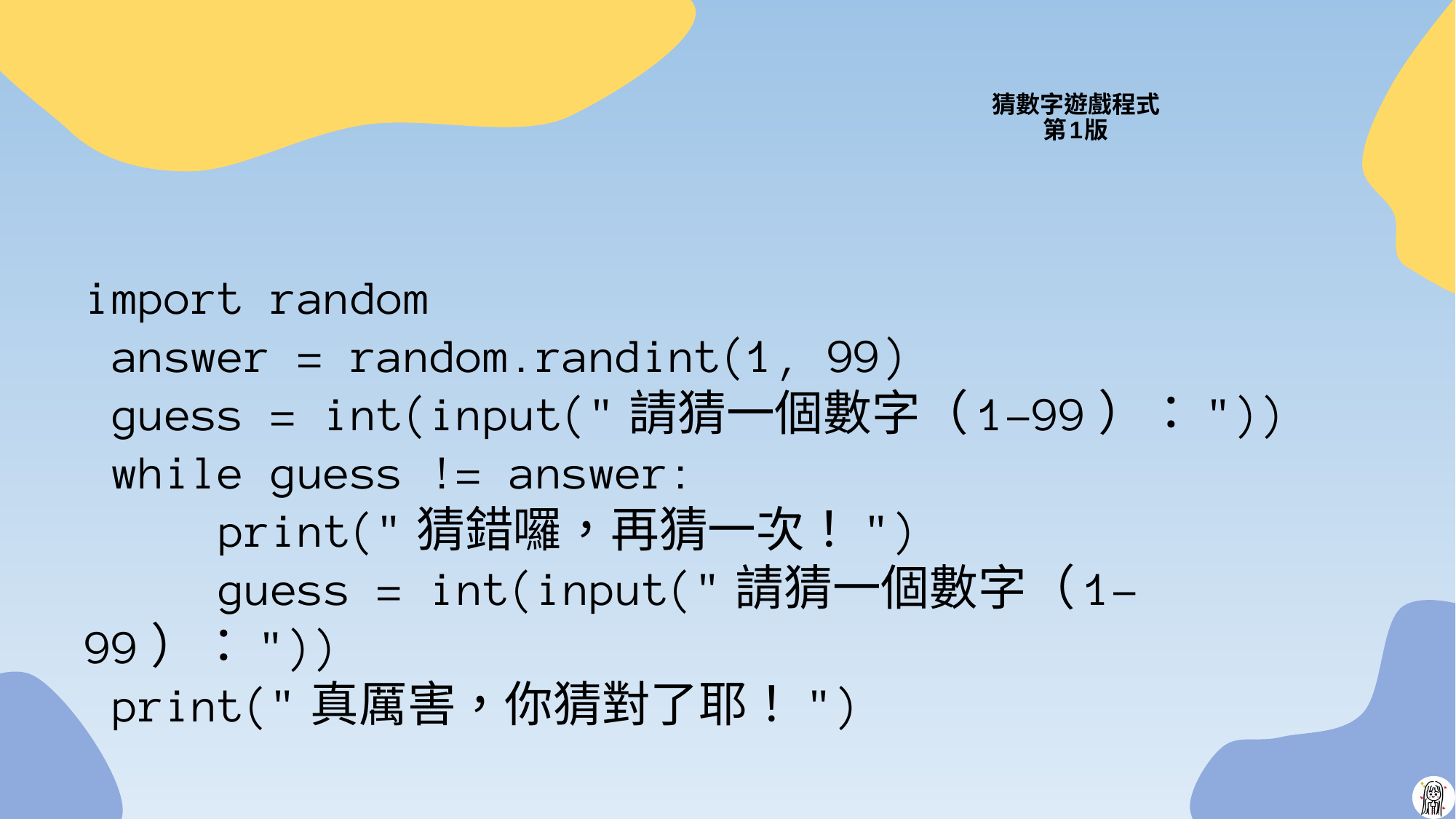

# 猜數字遊戲程式 第1版
import random
 answer = random.randint(1, 99)
 guess = int(input("請猜一個數字（1-99）："))
 while guess != answer:
     print("猜錯囉，再猜一次！")
     guess = int(input("請猜一個數字（1-99）："))
 print("真厲害，你猜對了耶！")
52